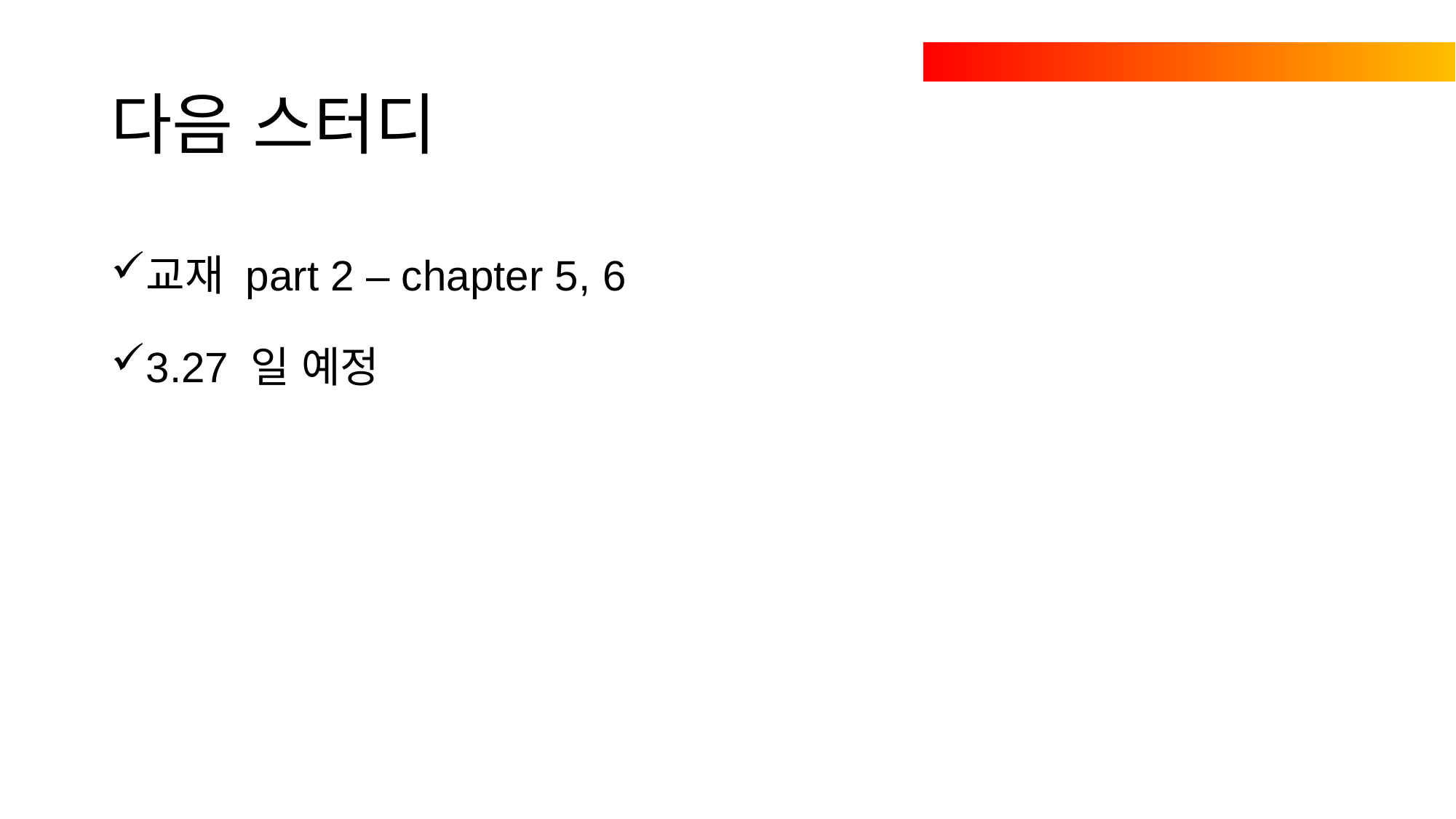

# 다음 스터디
교재 part 2 – chapter 5, 6
3.27 일 예정